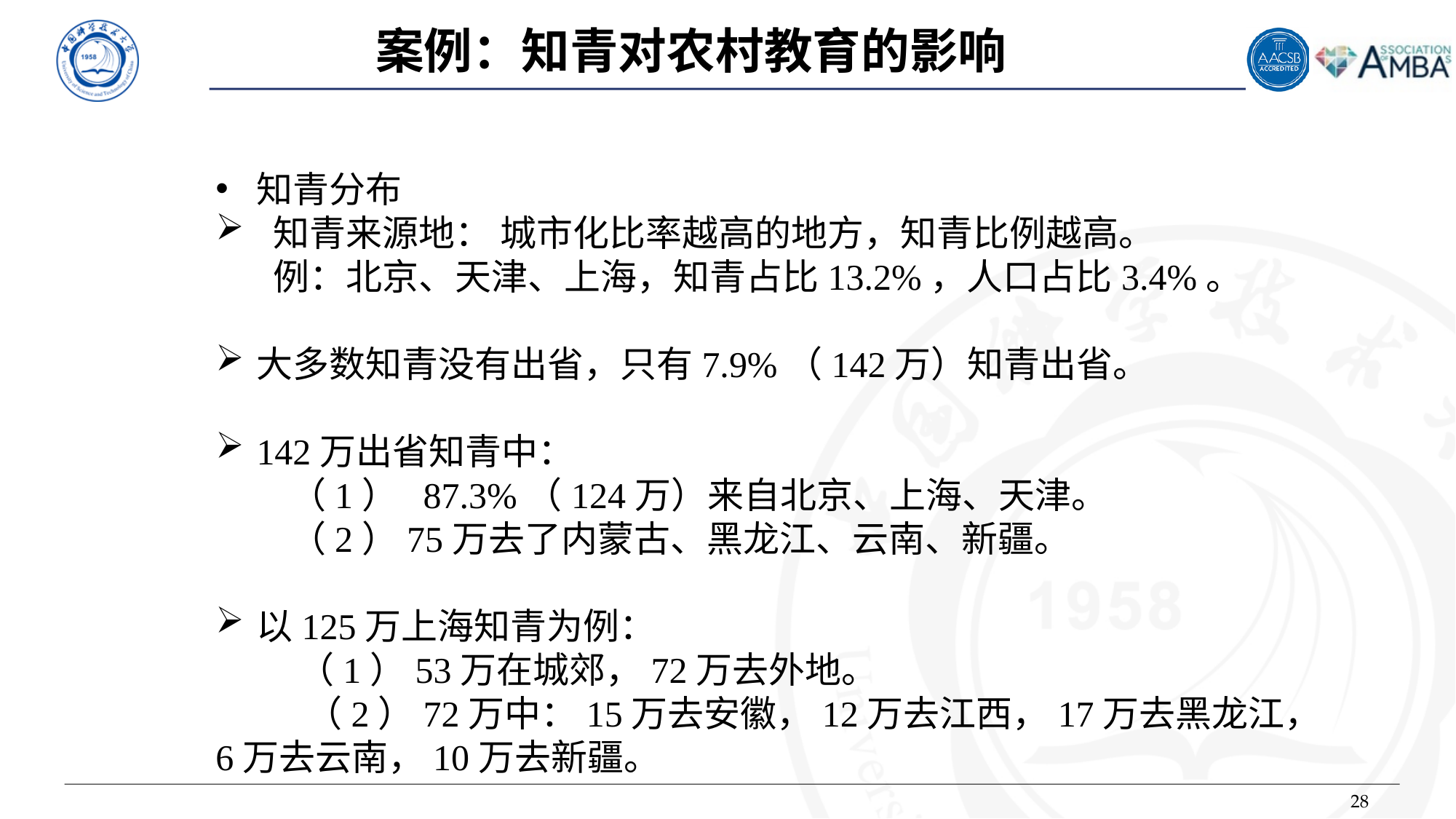

案例：知青对农村教育的影响

知青分布
 知青来源地： 城市化比率越高的地方，知青比例越高。
      例：北京、天津、上海，知青占比13.2%，人口占比3.4%。

大多数知青没有出省，只有7.9%（142万）知青出省。

142万出省知青中：
        （1）  87.3%（124万）来自北京、上海、天津。
        （2）75万去了内蒙古、黑龙江、云南、新疆。

以125万上海知青为例：
         （1）53万在城郊，72万去外地。
          （2）72万中：15万去安徽，12万去江西，17万去黑龙江，6万去云南，10万去新疆。